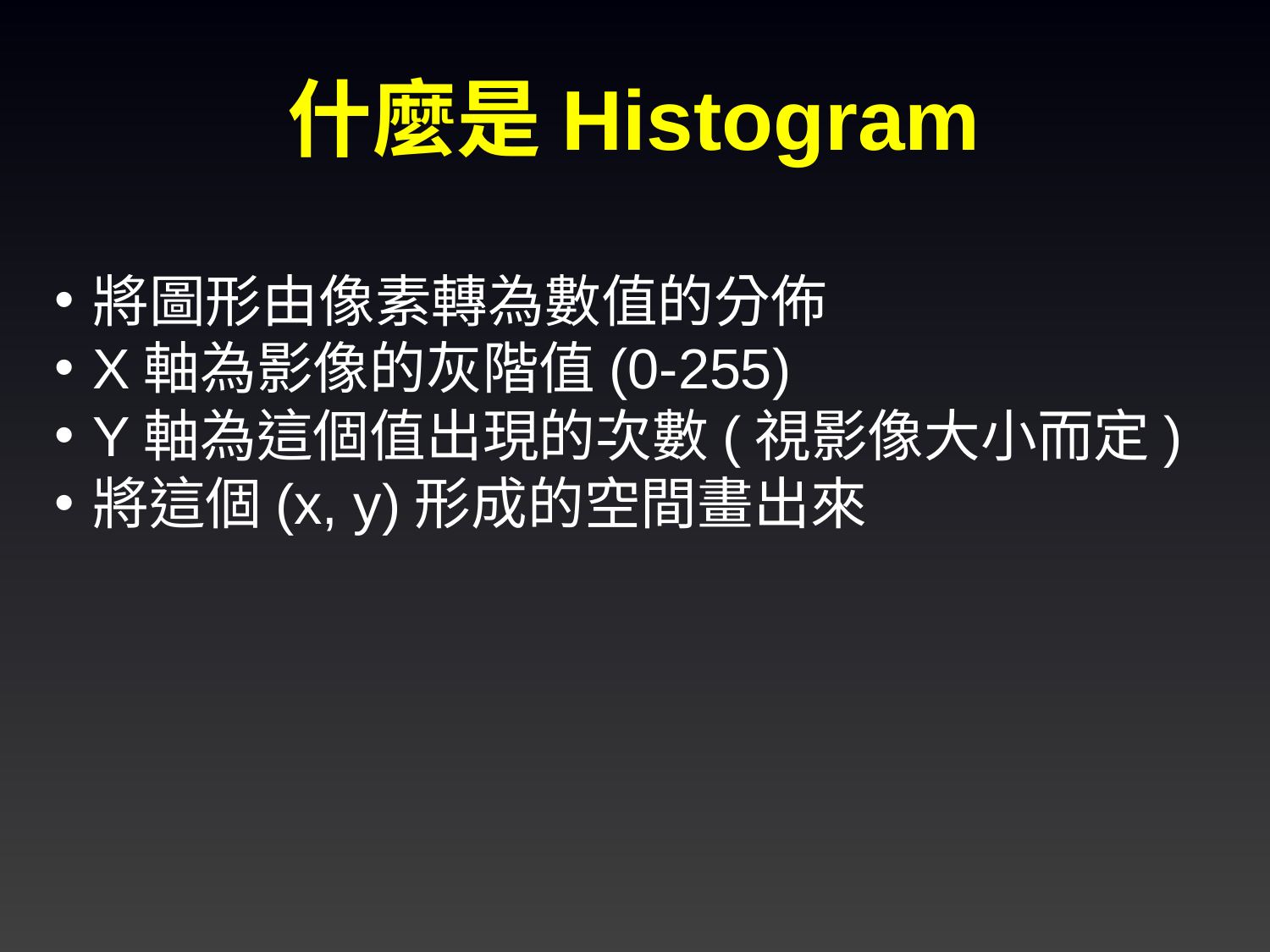

什麼是Histogram
將圖形由像素轉為數值的分佈
X軸為影像的灰階值(0-255)
Y軸為這個值出現的次數(視影像大小而定)
將這個(x, y)形成的空間畫出來